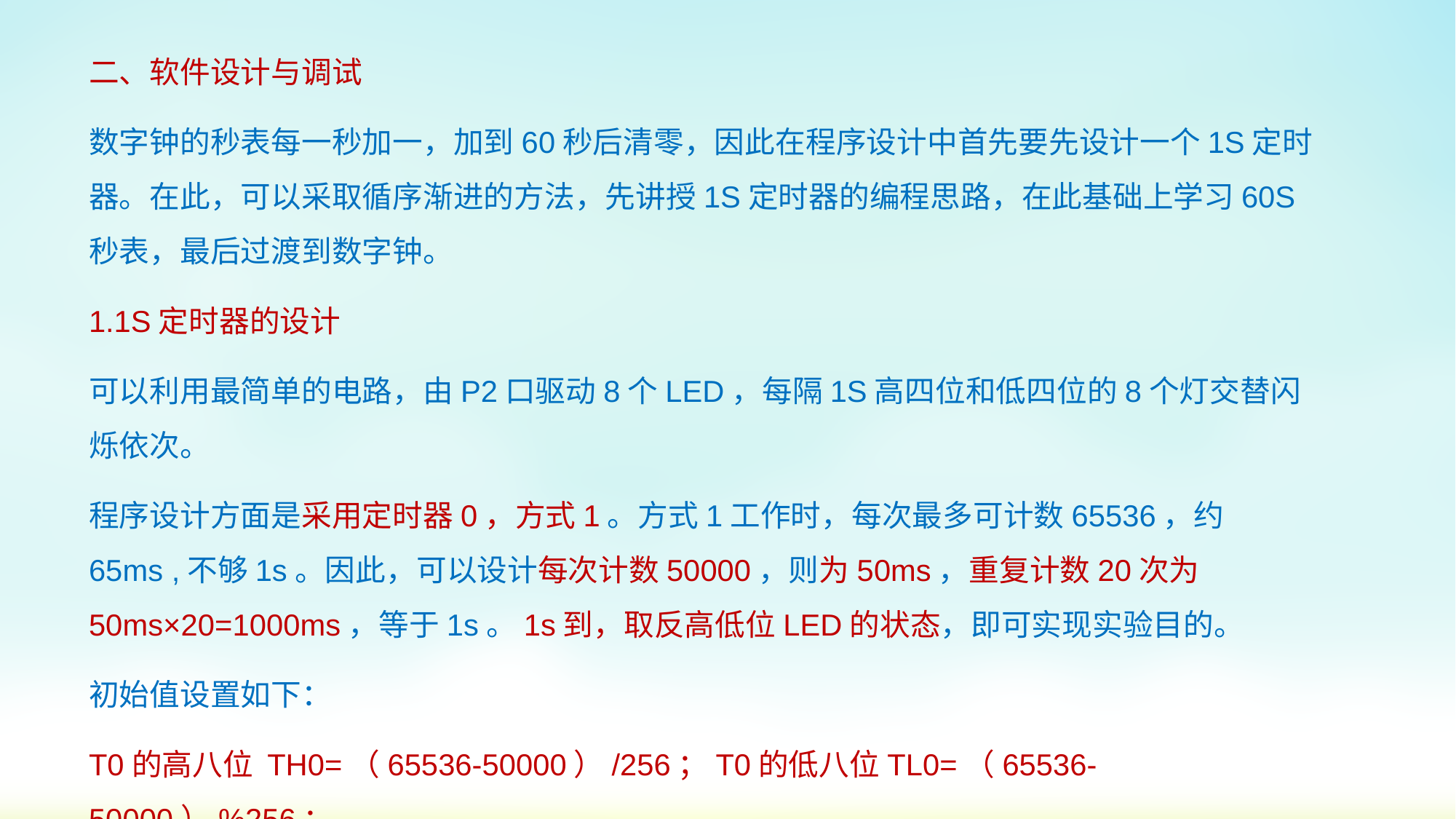

二、软件设计与调试
数字钟的秒表每一秒加一，加到60秒后清零，因此在程序设计中首先要先设计一个1S定时器。在此，可以采取循序渐进的方法，先讲授1S定时器的编程思路，在此基础上学习60S秒表，最后过渡到数字钟。
1.1S定时器的设计
可以利用最简单的电路，由P2口驱动8个LED，每隔1S高四位和低四位的8个灯交替闪烁依次。
程序设计方面是采用定时器0，方式1。方式1工作时，每次最多可计数65536，约65ms ,不够1s。因此，可以设计每次计数50000，则为50ms，重复计数20次为50ms×20=1000ms，等于1s。1s到，取反高低位LED的状态，即可实现实验目的。
初始值设置如下：
T0的高八位 TH0=（65536-50000）/256；T0的低八位TL0=（65536-50000）%256；